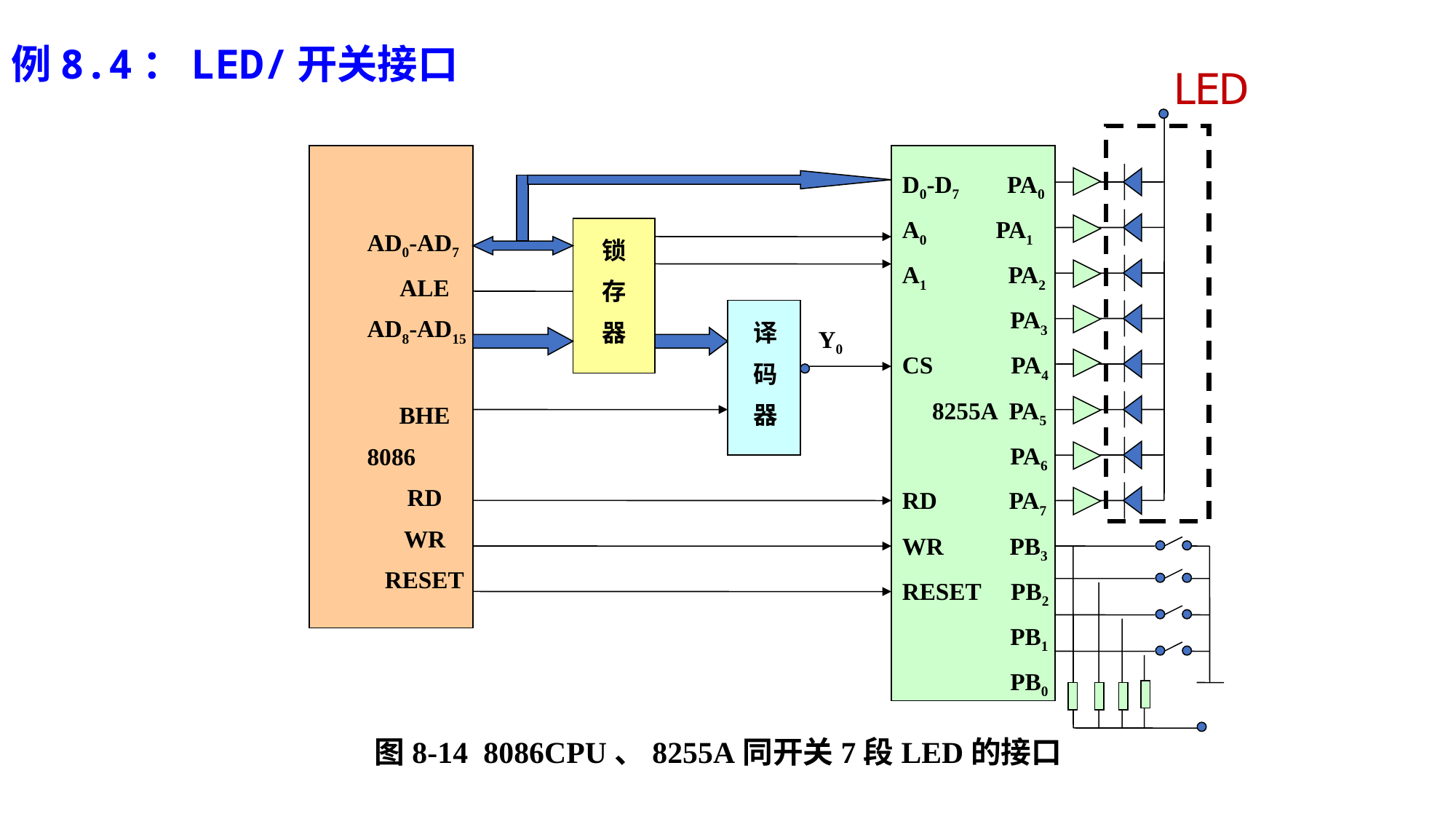

例8.4：LED/开关接口
LED

D0-D7        PA0
A0                    PA1
A1              PA2
                  PA3
CS             PA4
     8255A  PA5
                  PA6
RD            PA7
WR           PB3
RESET     PB2
                  PB1
                  PB0

AD0-AD7
ALE
AD8-AD15

BHE
8086
RD
WR
RESET
锁
存
器

译
码
器
Y0

图8-14  8086CPU、8255A同开关7段LED的接口